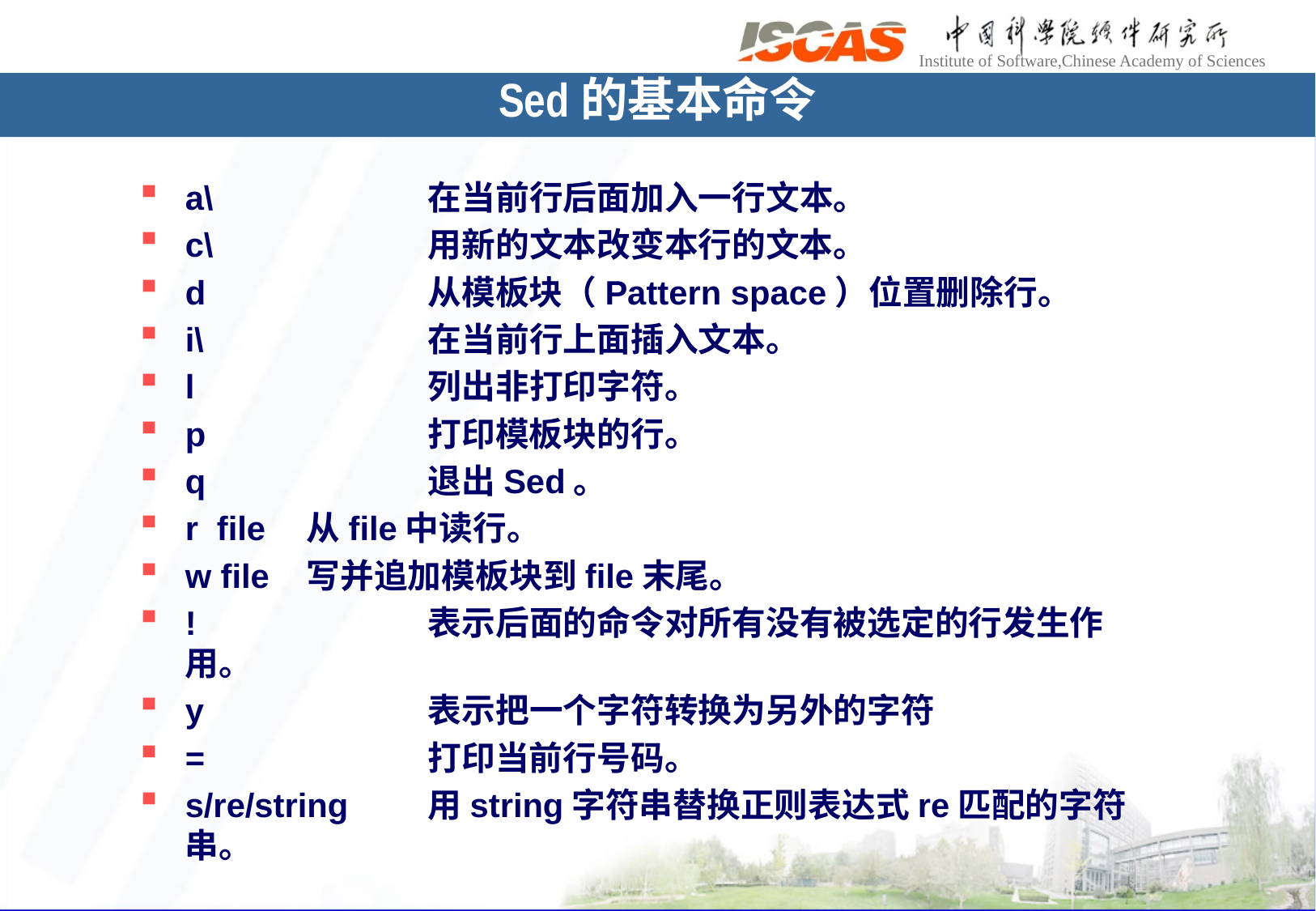

Sed的基本命令
a\		在当前行后面加入一行文本。
c\		用新的文本改变本行的文本。
d		从模板块（Pattern space）位置删除行。
i\		在当前行上面插入文本。
l		列出非打印字符。
p		打印模板块的行。
q		退出Sed。
r  file	从file中读行。
w file	写并追加模板块到file末尾。
!		表示后面的命令对所有没有被选定的行发生作用。
y		表示把一个字符转换为另外的字符
=		打印当前行号码。
s/re/string	用string字符串替换正则表达式re匹配的字符串。